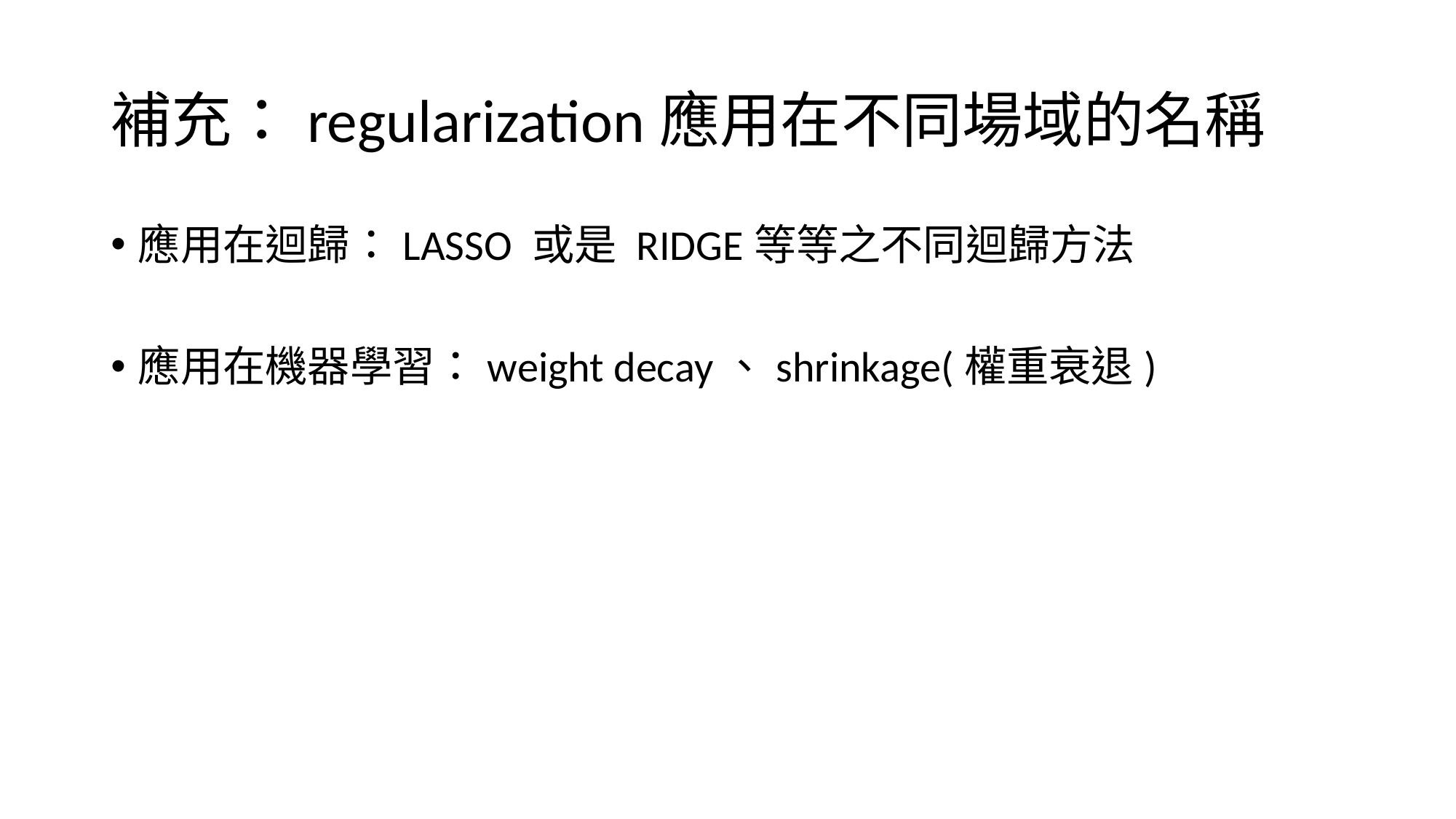

# 補充：regularization應用在不同場域的名稱
應用在迴歸：LASSO 或是 RIDGE等等之不同迴歸方法

應用在機器學習：weight decay、shrinkage(權重衰退)